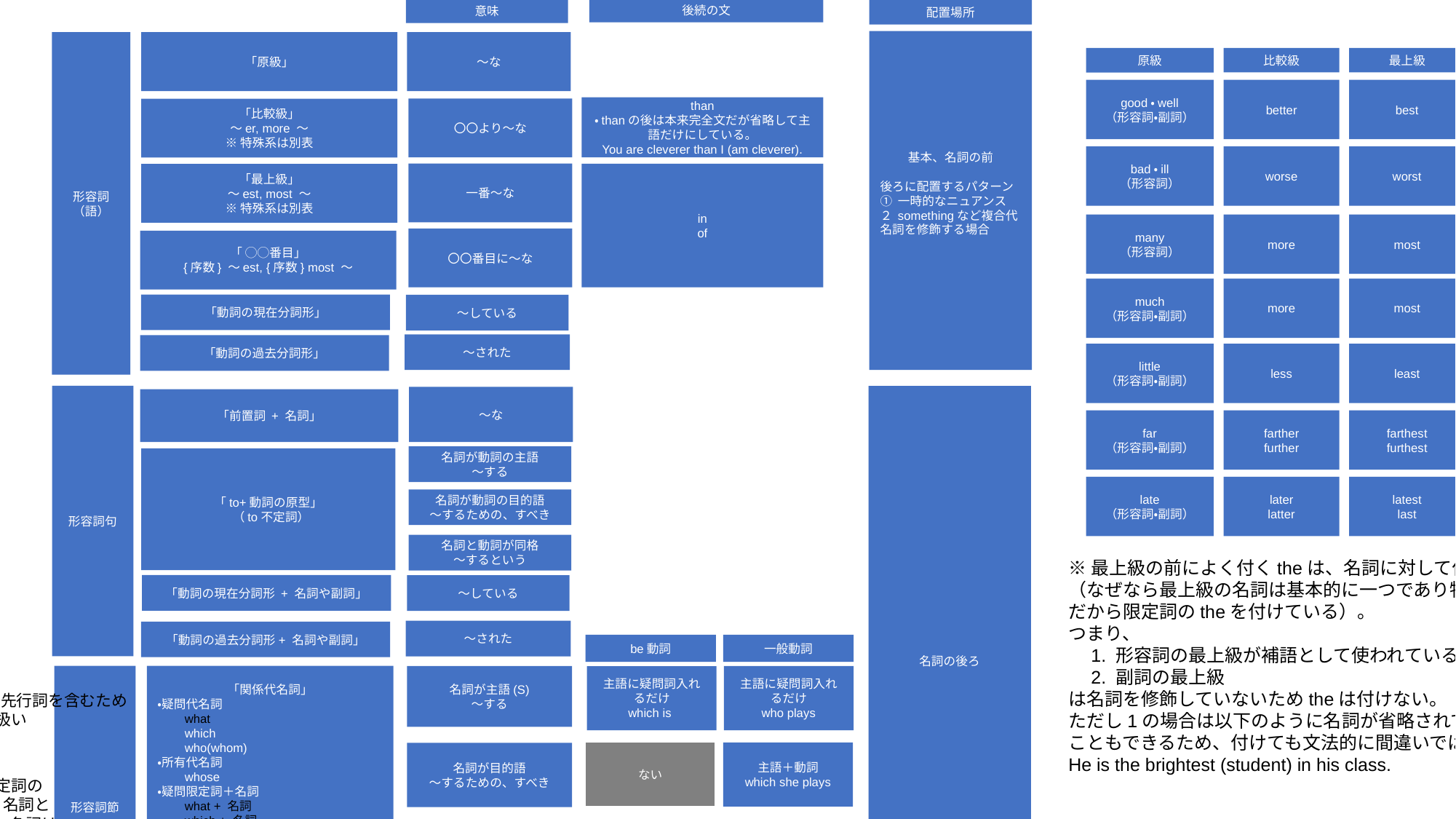

配置場所
後続の文
意味
基本、名詞の前

後ろに配置するパターン
① 一時的なニュアンス
２ somethingなど複合代名詞を修飾する場合

「原級」
形容詞（語）
〜な
原級
比較級
最上級
good・well
（形容詞・副詞）
better
best
than
・thanの後は本来完全文だが省略して主語だけにしている。
You are cleverer than I (am cleverer).
〇〇より〜な
「比較級」
〜er, more 〜
※特殊系は別表
bad・ill
（形容詞）
worse
worst
一番〜な
「最上級」
〜est, most 〜
※特殊系は別表
in
of
many
（形容詞）
more
most
〇〇番目に〜な
「 ◯◯番目」
{序数} 〜est, {序数} most 〜
much
（形容詞・副詞）
more
most
「動詞の現在分詞形」
〜している
〜された
「動詞の過去分詞形」
little
（形容詞・副詞）
less
least
名詞の後ろ
形容詞句
〜な
「前置詞 + 名詞」
far
（形容詞・副詞）
farther
further
farthest
furthest
名詞が動詞の主語
〜する
「to+動詞の原型」
 （to不定詞）
late
（形容詞・副詞）
later
latter
latest
last
名詞が動詞の目的語
〜するための、すべき
名詞と動詞が同格
〜するという
※最上級の前によく付くtheは、名詞に対して付与されている（なぜなら最上級の名詞は基本的に一つであり特定できるものだから限定詞のtheを付けている）。
つまり、
　1. 形容詞の最上級が補語として使われているとき
　2. 副詞の最上級
は名詞を修飾していないためtheは付けない。
ただし1の場合は以下のように名詞が省略されていると考えることもできるため、付けても文法的に間違いではない。
He is the brightest (student) in his class.
「動詞の現在分詞形 + 名詞や副詞」
〜している
〜された
「動詞の過去分詞形+ 名詞や副詞」
be動詞
一般動詞
形容詞節
「関係代名詞」
・疑問代名詞
　　what
　　which
　　who(whom)
・所有代名詞
　　whose
・疑問限定詞＋名詞
　　what + 名詞
　　which + 名詞
　　whose + 名詞
・関係代名詞としてのthat
　　that
名詞が主語(S)
〜する
主語に疑問詞入れるだけ
who plays
主語に疑問詞入れるだけ
which is
whatは先行詞を含むため
名詞節扱い
ない
主語＋動詞
which she plays
名詞が目的語
〜するための、すべき
疑問限定詞の
what + 名詞と
which + 名詞は、
先行詞の名詞と重複するため使わない
ない
同格のthat
名詞が同格
〜するという
thatが好ましい場合
TODO

thatも先行詞含むかも？名詞節？→接続詞thatっぽい
「その他様々な従属接続詞」
〜